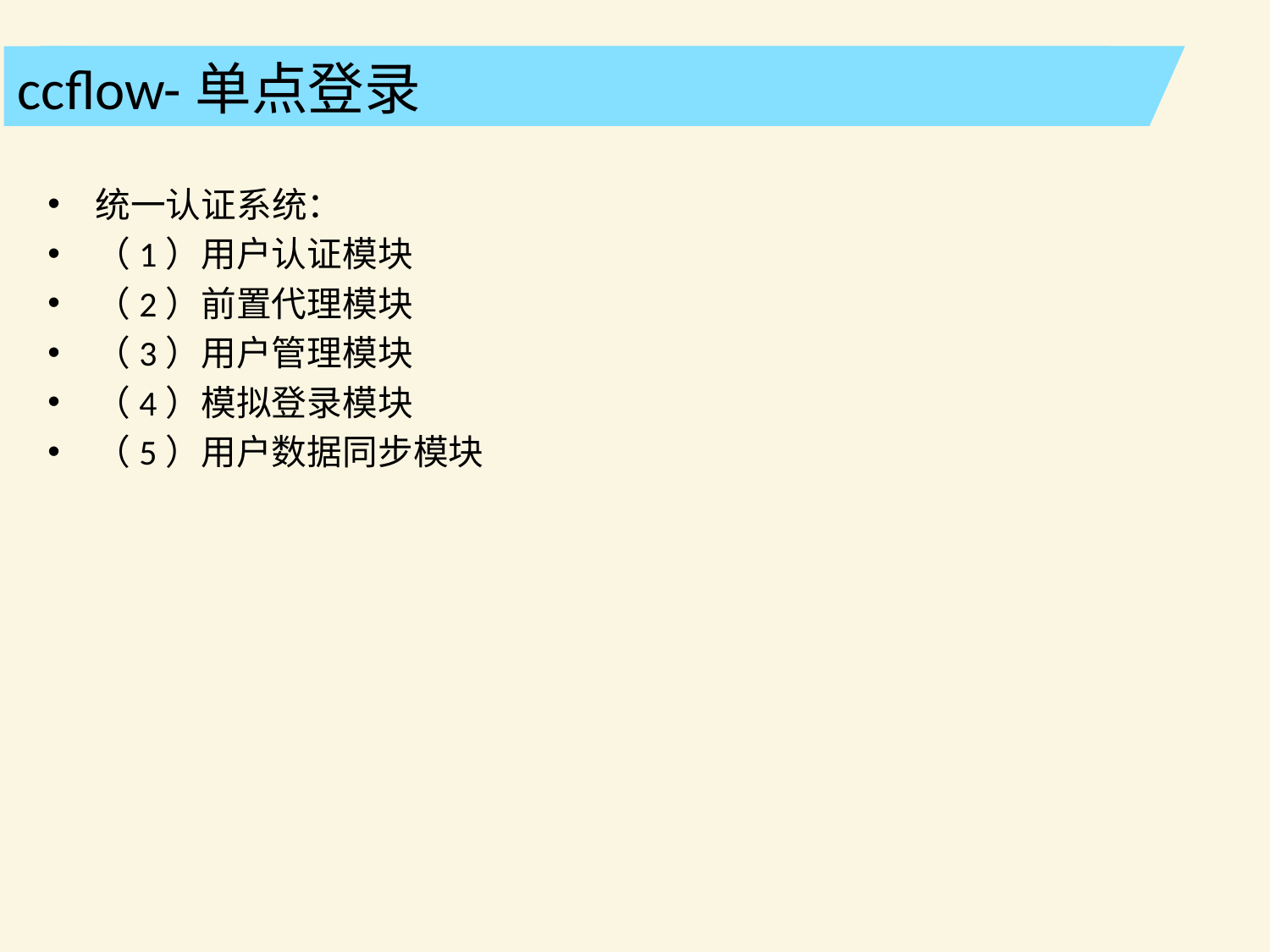

ccflow-单点登录
统一认证系统：
（1）用户认证模块
（2）前置代理模块
（3）用户管理模块
（4）模拟登录模块
（5）用户数据同步模块